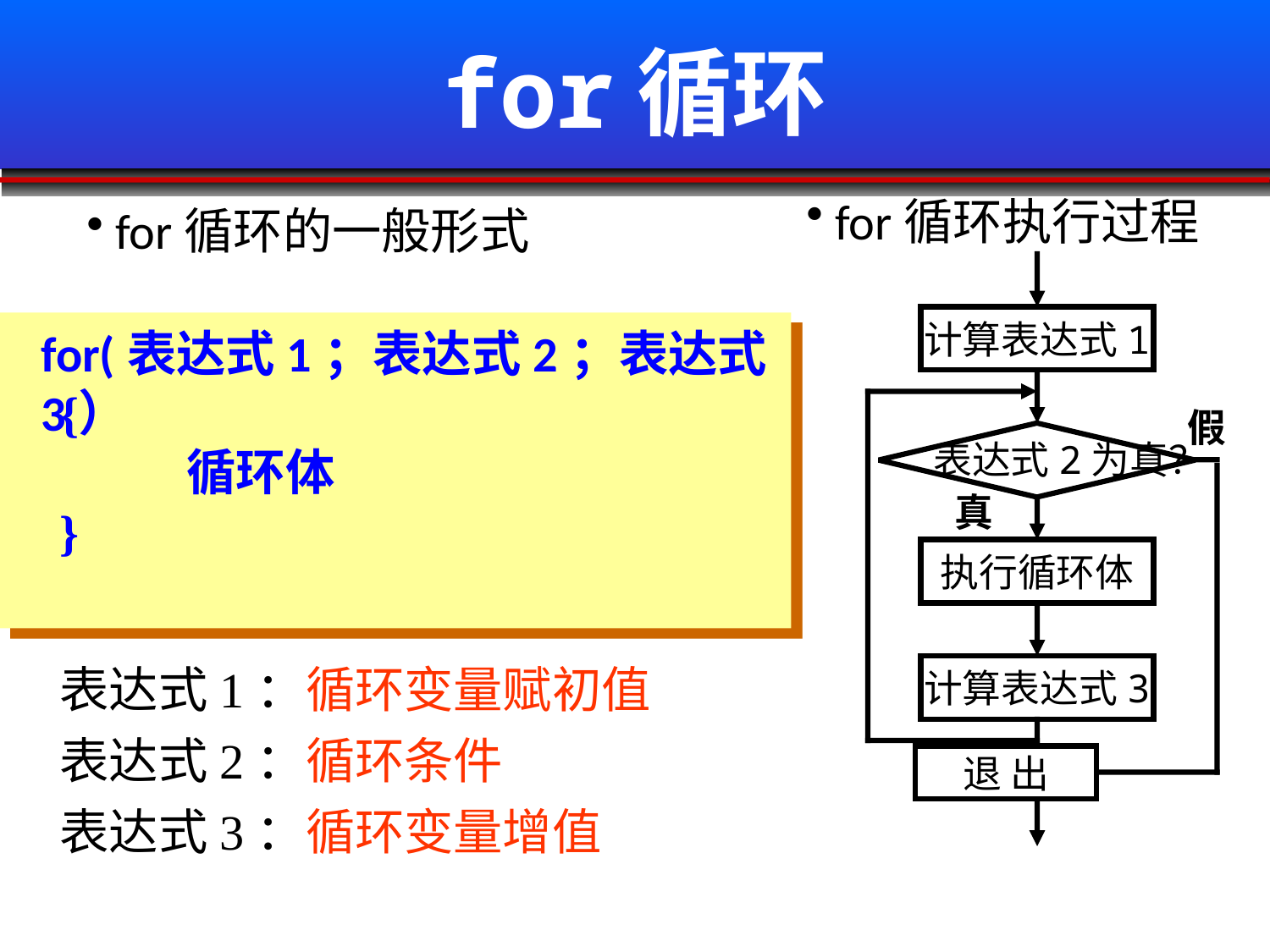

# for循环
单击此处编辑母版标题样式

 for循环执行过程
 for循环的一般形式

计算表达式1

for(表达式1；表达式2；表达式3）

{
	循环体
}

假
表达式2为真？

真

执行循环体

表达式1：循环变量赋初值
表达式2：循环条件
表达式3：循环变量增值
计算表达式3

退 出